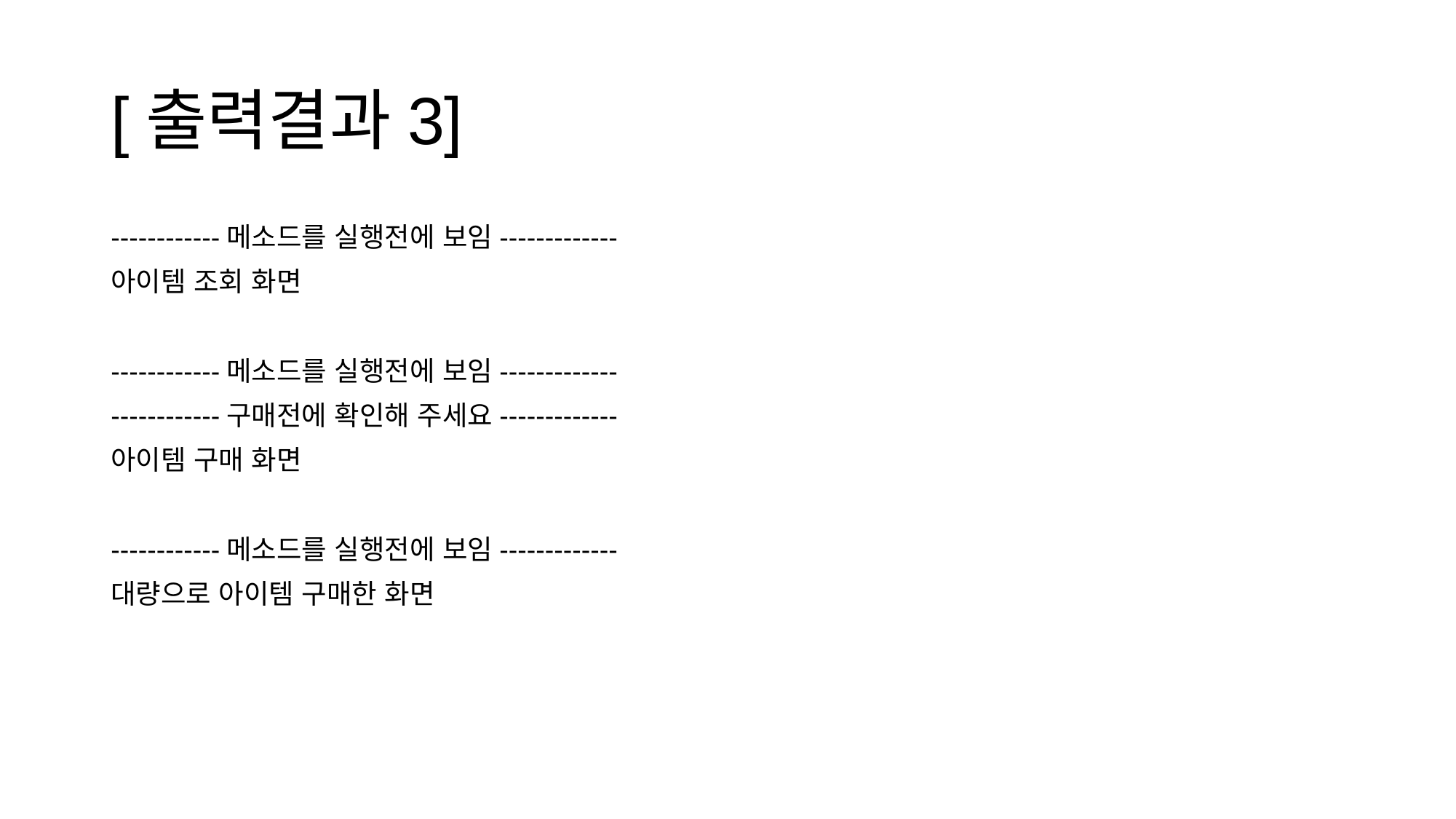

# [출력결과3]
------------메소드를 실행전에 보임-------------
아이템 조회 화면

------------메소드를 실행전에 보임-------------
------------구매전에 확인해 주세요-------------
아이템 구매 화면

------------메소드를 실행전에 보임-------------
대량으로 아이템 구매한 화면